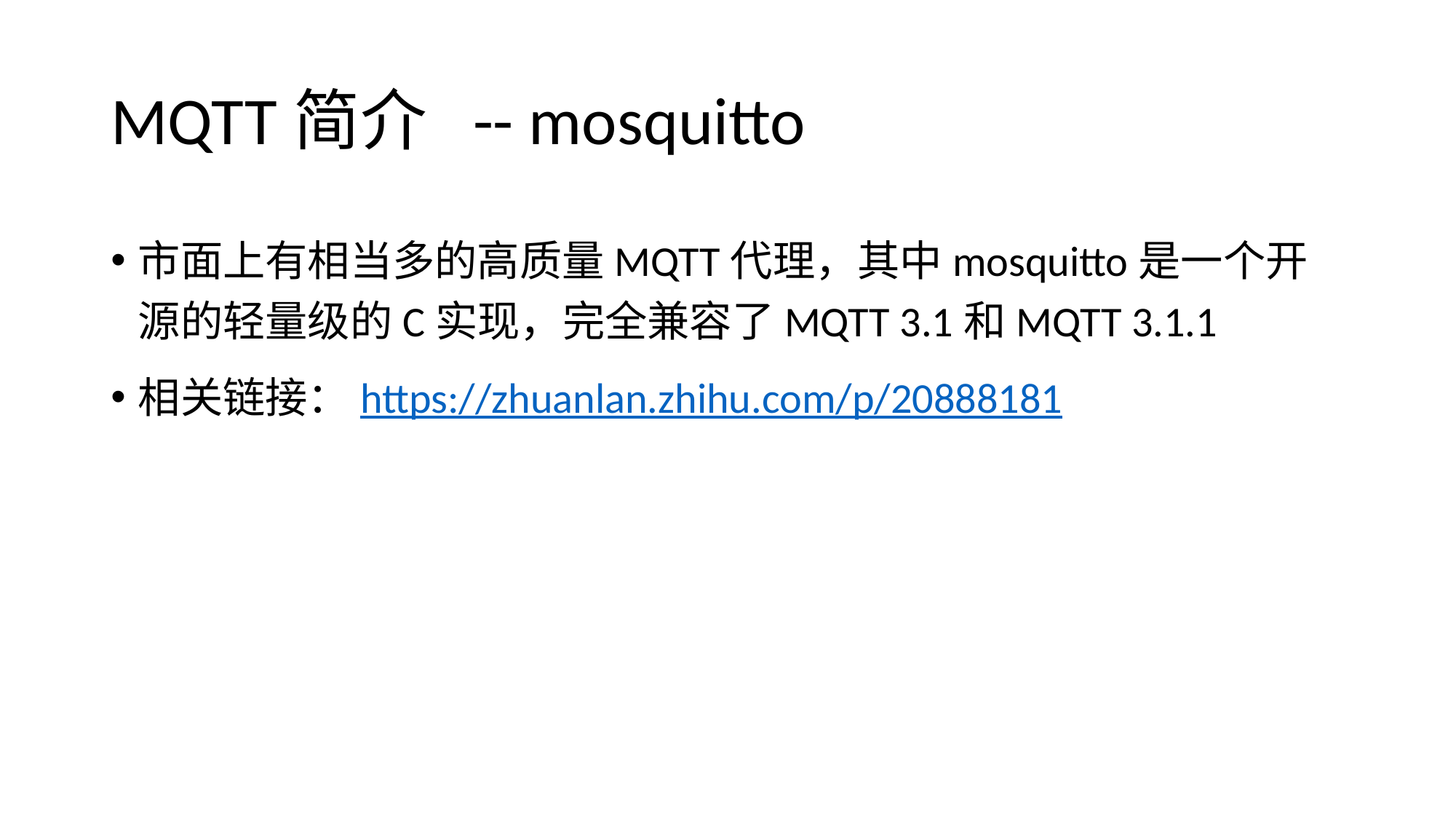

# MQTT简介  -- mosquitto
市面上有相当多的高质量MQTT代理，其中mosquitto是一个开源的轻量级的C实现，完全兼容了MQTT 3.1和MQTT 3.1.1
相关链接：https://zhuanlan.zhihu.com/p/20888181